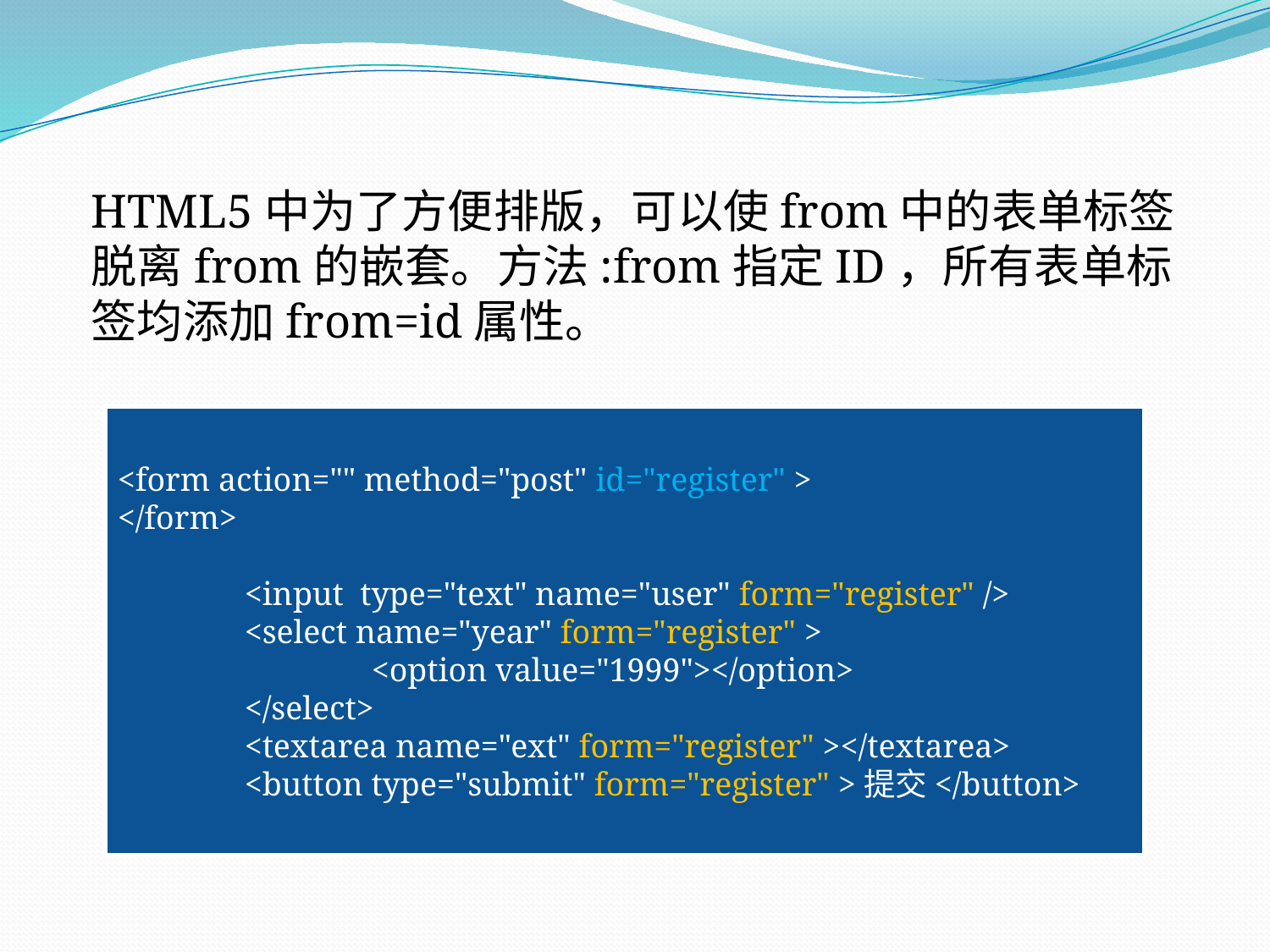

HTML5中为了方便排版，可以使from中的表单标签脱离from的嵌套。方法:from指定ID，所有表单标签均添加from=id属性。
<form action="" method="post" id="register" >
</form>

	<input  type="text" name="user" form="register" />
	<select name="year" form="register" >
		<option value="1999"></option>
	</select>
	<textarea name="ext" form="register" ></textarea>
	<button type="submit" form="register" >提交</button>